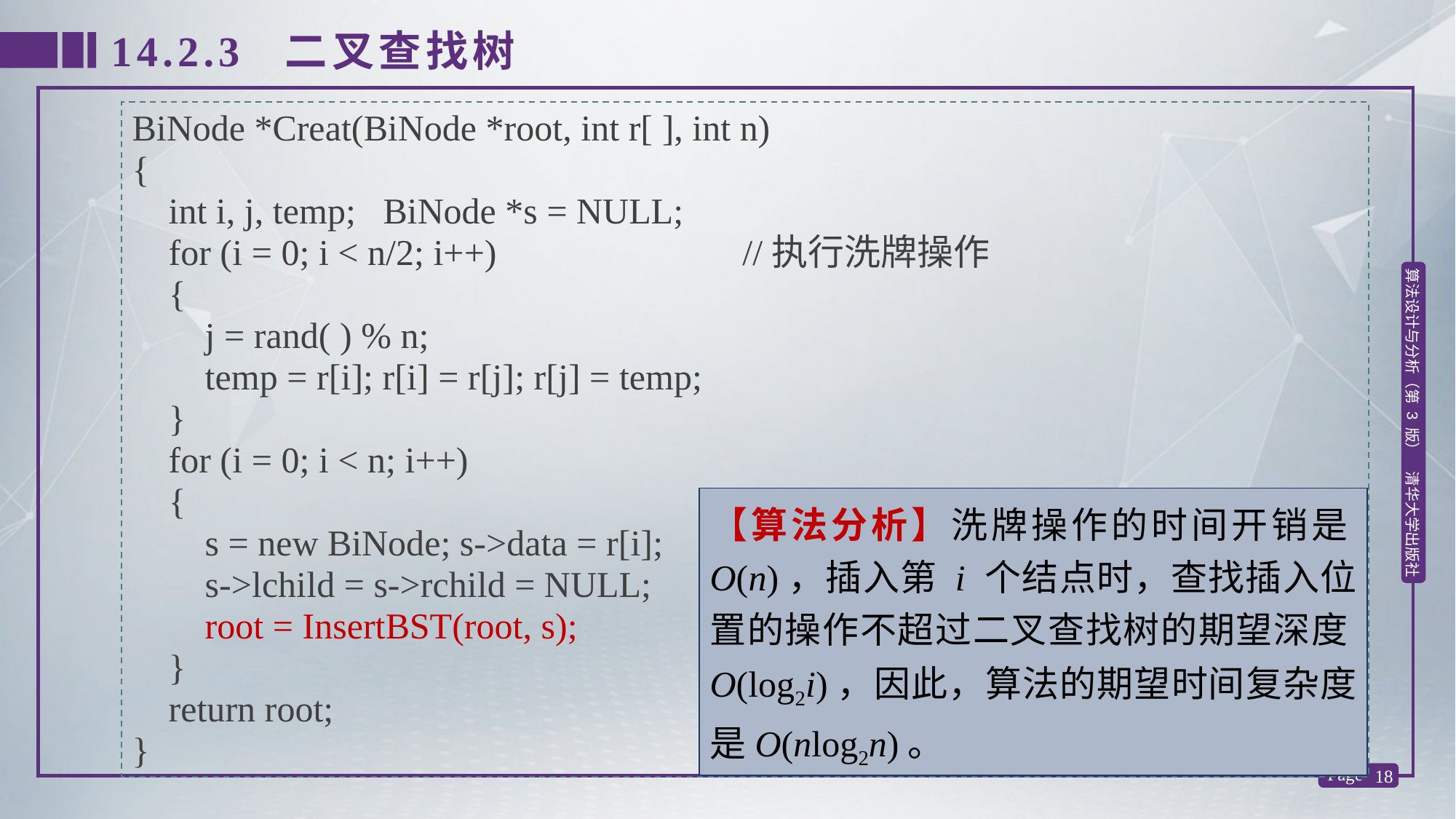

14.2.3  二叉查找树
BiNode *Creat(BiNode *root, int r[ ], int n)
{
    int i, j, temp;   BiNode *s = NULL;
    for (i = 0; i < n/2; i++)                           //执行洗牌操作
    {
        j = rand( ) % n;
        temp = r[i]; r[i] = r[j]; r[j] = temp;
    }
    for (i = 0; i < n; i++)
    {
        s = new BiNode; s->data = r[i];
        s->lchild = s->rchild = NULL;
        root = InsertBST(root, s);
    }
    return root;
}
【算法分析】洗牌操作的时间开销是O(n)，插入第 i 个结点时，查找插入位置的操作不超过二叉查找树的期望深度O(log2i)，因此，算法的期望时间复杂度是O(nlog2n)。